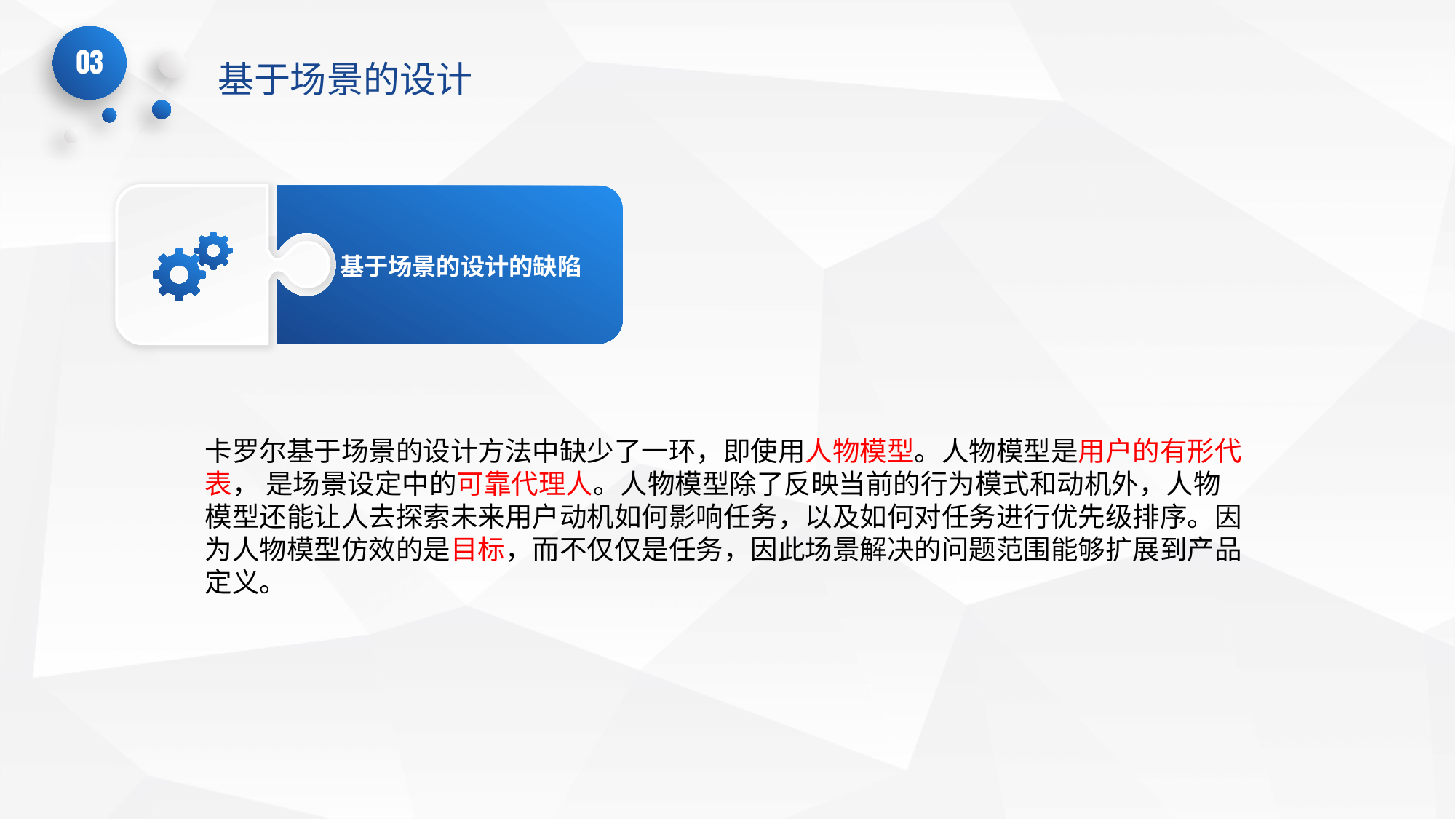

03

基于场景的设计

基于场景的设计的缺陷
卡罗尔基于场景的设计方法中缺少了一环，即使用人物模型。人物模型是用户的有形代表， 是场景设定中的可靠代理人。人物模型除了反映当前的行为模式和动机外，人物模型还能让人去探索未来用户动机如何影响任务，以及如何对任务进行优先级排序。因为人物模型仿效的是目标，而不仅仅是任务，因此场景解决的问题范围能够扩展到产品定义。